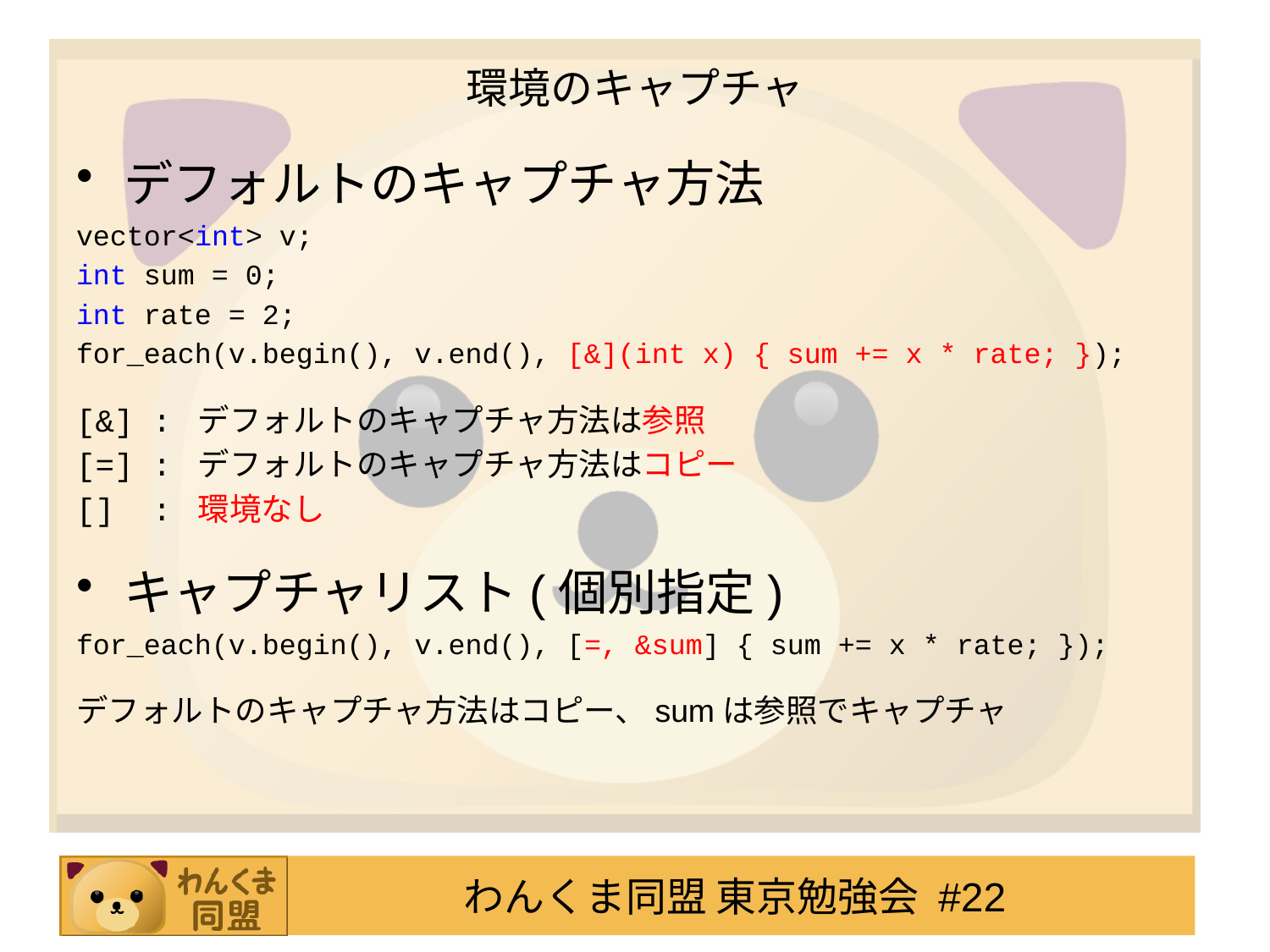

# 環境のキャプチャ
デフォルトのキャプチャ方法
vector<int> v;
int sum = 0;
int rate = 2;
for_each(v.begin(), v.end(), [&](int x) { sum += x * rate; });

[&] : デフォルトのキャプチャ方法は参照
[=] : デフォルトのキャプチャ方法はコピー
[]  : 環境なし

キャプチャリスト(個別指定)
for_each(v.begin(), v.end(), [=, &sum] { sum += x * rate; });

デフォルトのキャプチャ方法はコピー、sumは参照でキャプチャ